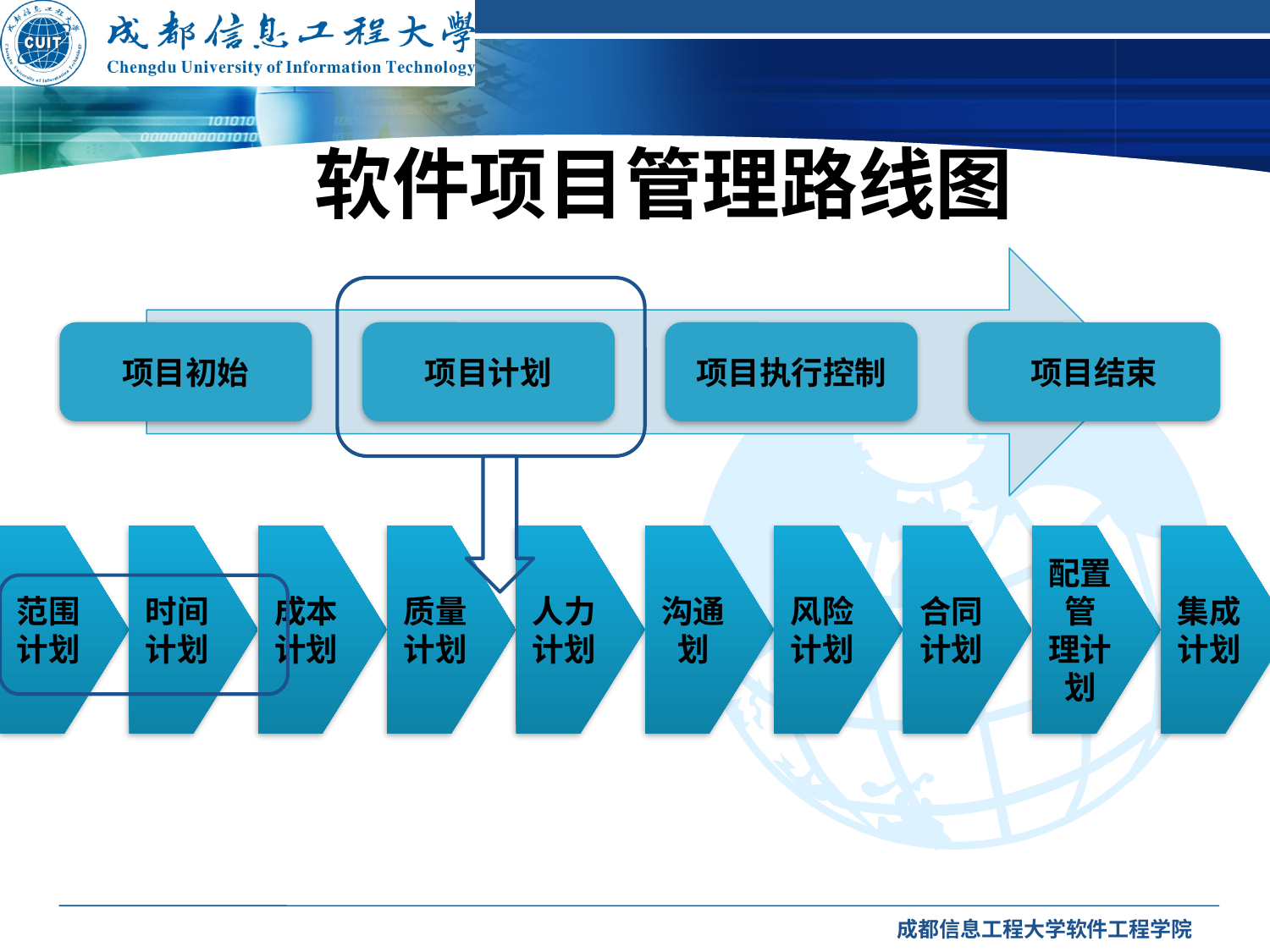

软件项目管理路线图
项目初始
项目计划
项目执行控制
项目结束

范围
计划
时间
计划
成本
计划
质量
计划
人力
计划
沟通
划
风险
计划
合同
计划
配置管
理计划
集成
计划